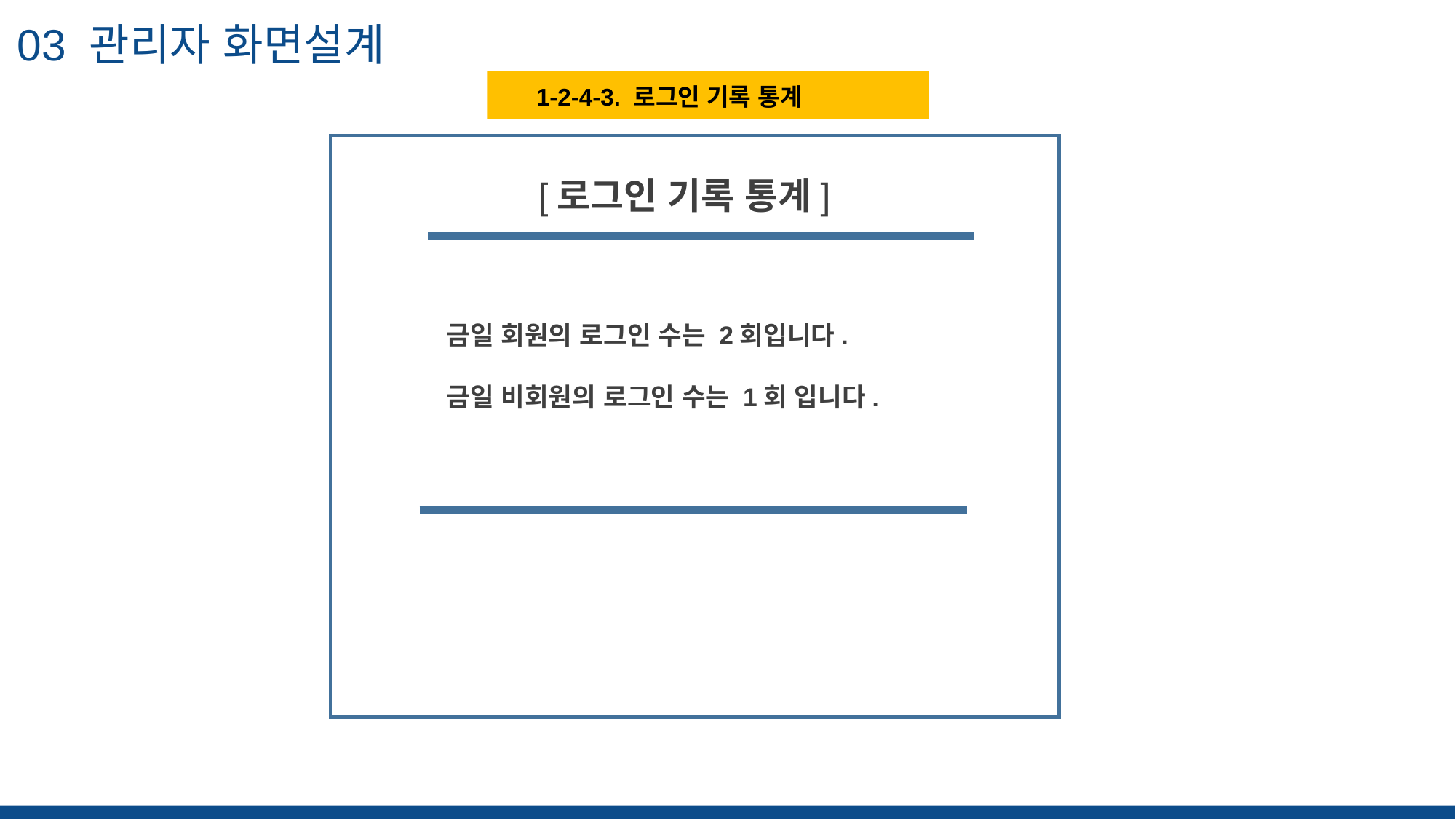

03 관리자 화면설계
 1-2-4-3. 로그인 기록 통계

“ 해당 슬라이드의 핵심 을 적어주세요 ”

 [로그인 기록 통계]
금일 회원의 로그인 수는 2회입니다.

금일 비회원의 로그인 수는 1회 입니다.